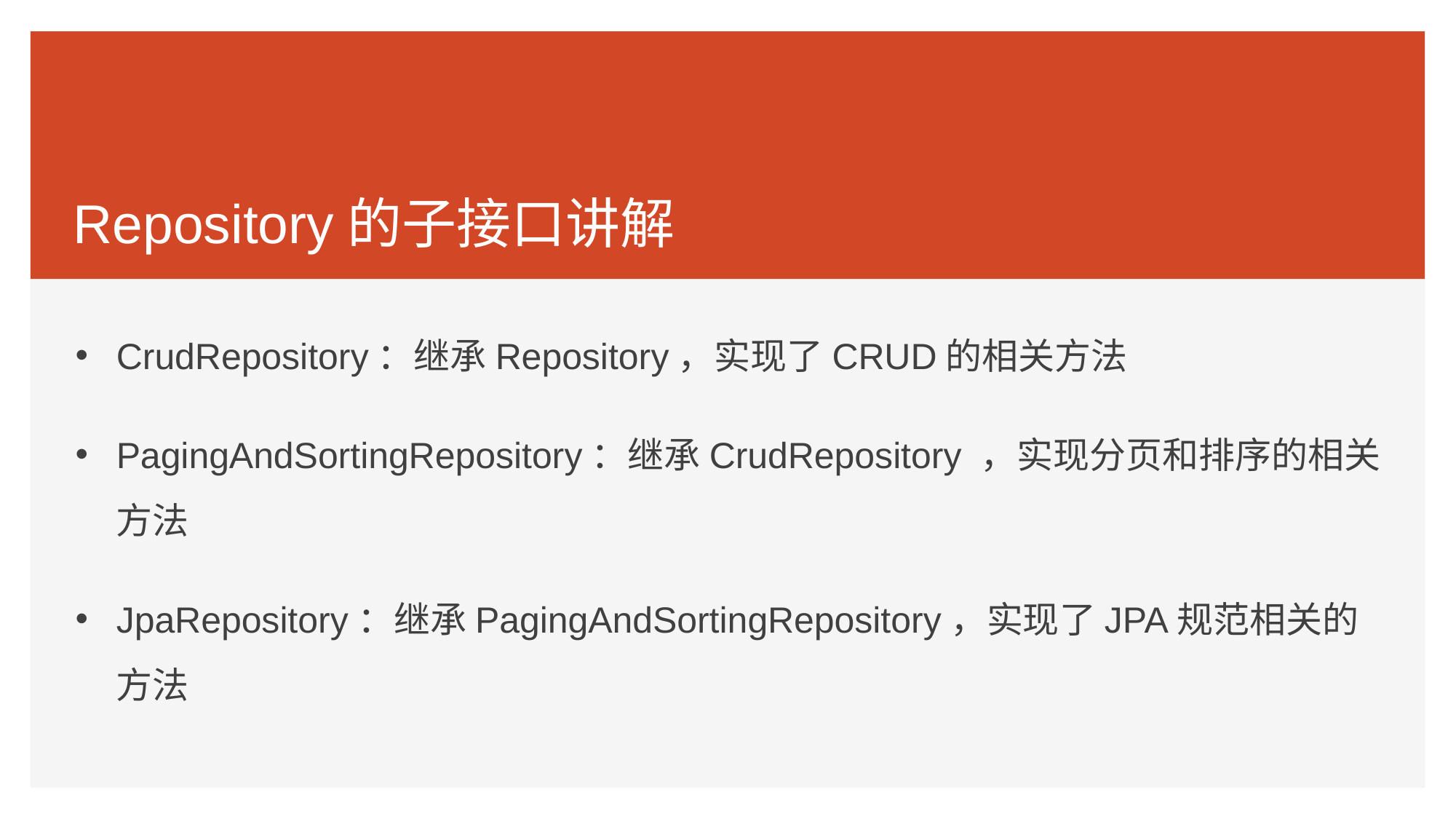

# Repository的子接口讲解
CrudRepository：继承Repository，实现了CRUD的相关方法
PagingAndSortingRepository：继承CrudRepository ，实现分页和排序的相关方法
JpaRepository：继承PagingAndSortingRepository，实现了JPA规范相关的方法